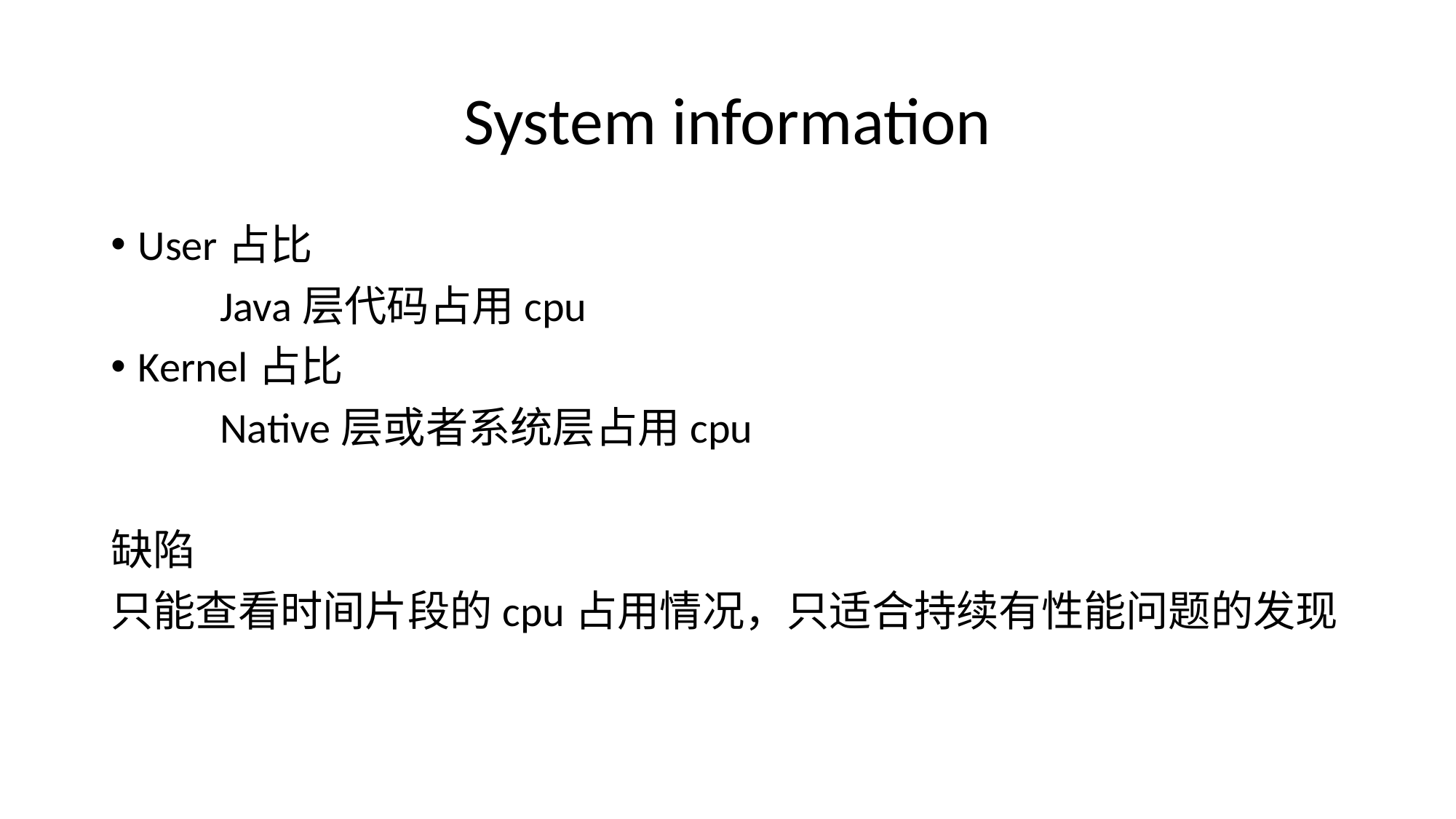

# System information
User占比
	Java层代码占用cpu
Kernel占比
	Native层或者系统层占用cpu

缺陷
只能查看时间片段的cpu占用情况，只适合持续有性能问题的发现